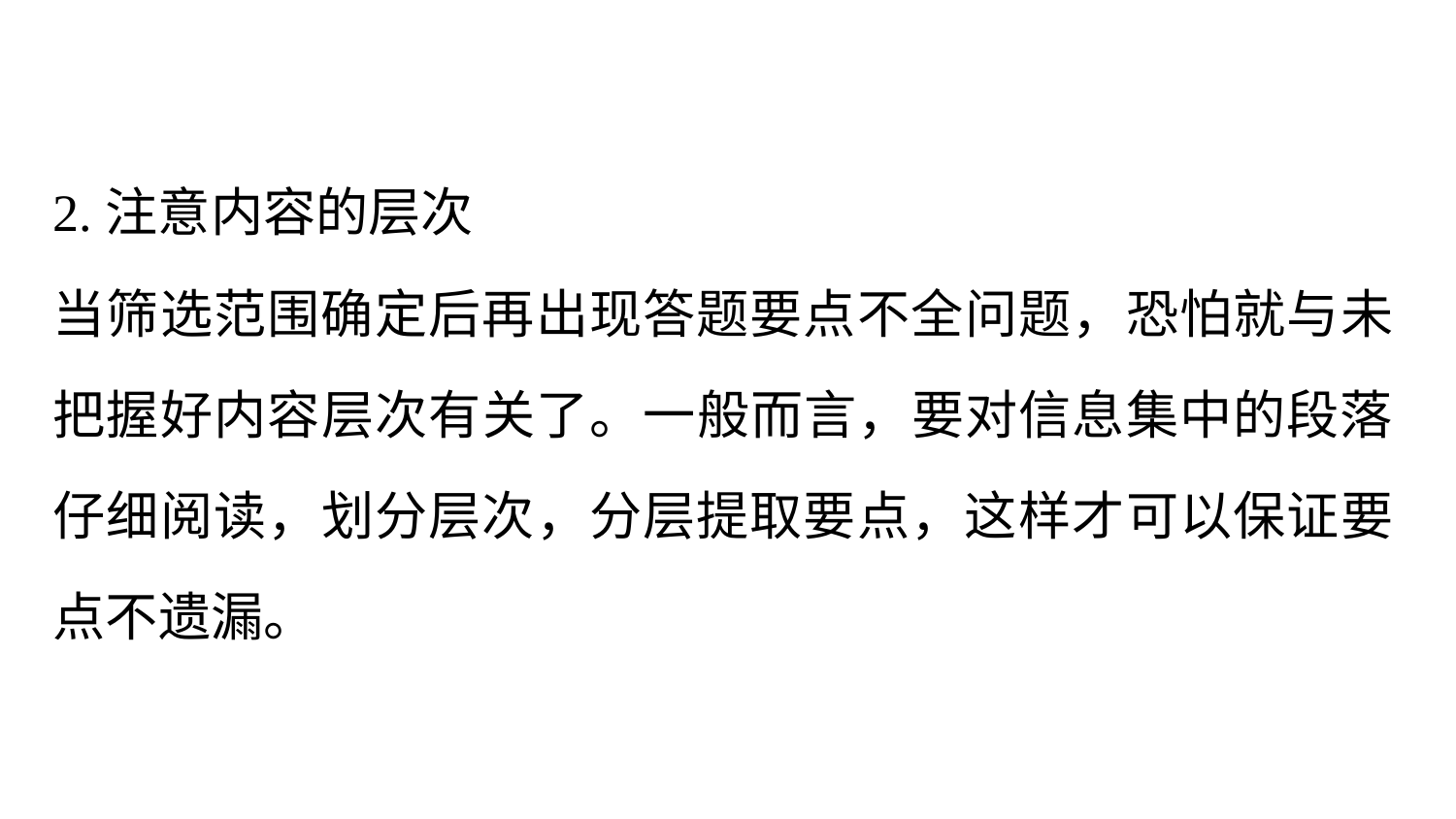

2.注意内容的层次
当筛选范围确定后再出现答题要点不全问题，恐怕就与未把握好内容层次有关了。一般而言，要对信息集中的段落仔细阅读，划分层次，分层提取要点，这样才可以保证要点不遗漏。